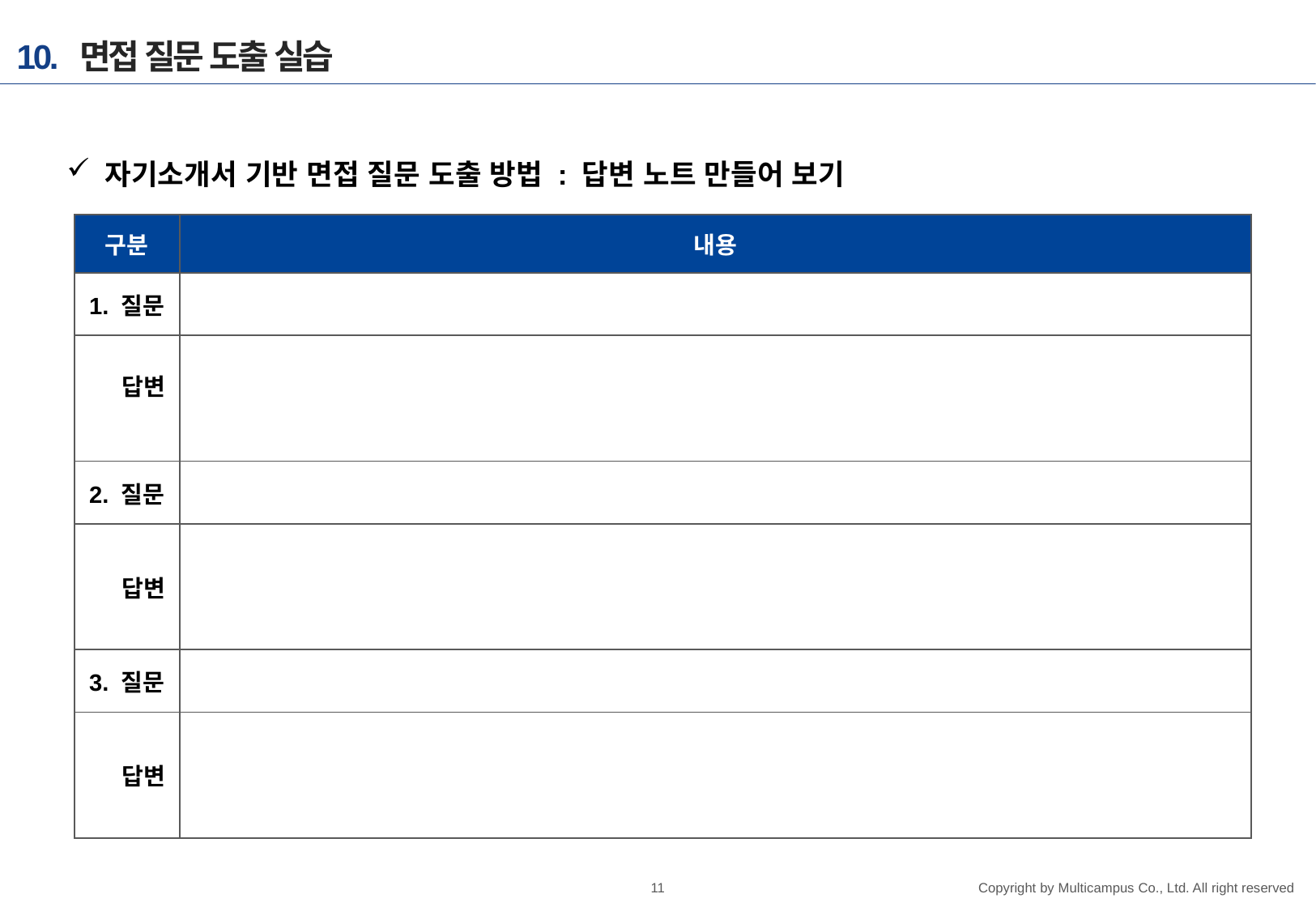

# 10.  면접 질문 도출 실습
자기소개서 기반 면접 질문 도출 방법 : 답변 노트 만들어 보기

| 구분 | 내용 |
| --- | --- |
| 1. 질문 |  |
| 답변 |  |
| 2. 질문 |  |
| 답변 |  |
| 3. 질문 |  |
| 답변 |  |